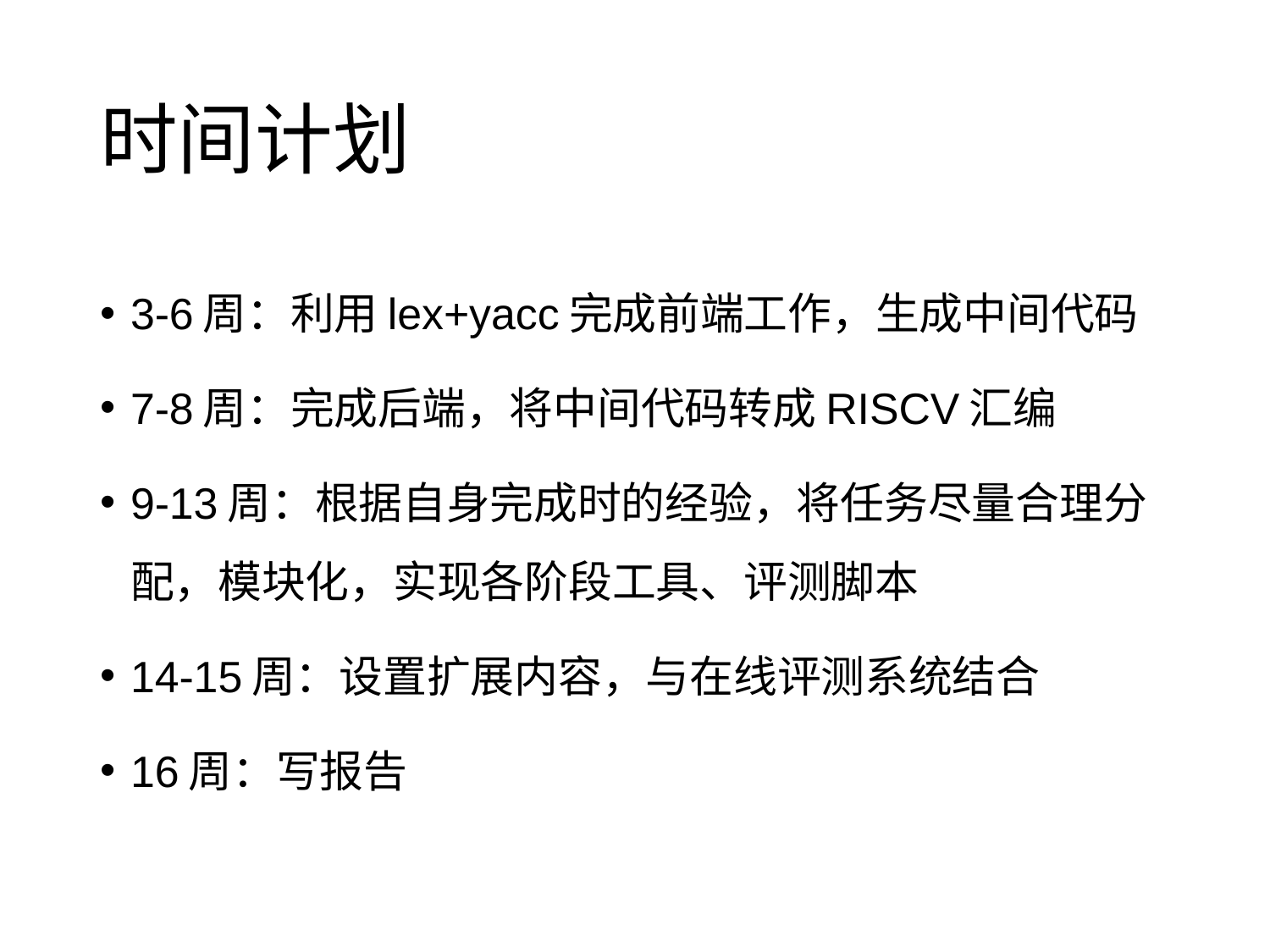

# 时间计划
3-6周：利用lex+yacc完成前端工作，生成中间代码
7-8周：完成后端，将中间代码转成RISCV汇编
9-13周：根据自身完成时的经验，将任务尽量合理分配，模块化，实现各阶段工具、评测脚本
14-15周：设置扩展内容，与在线评测系统结合
16周：写报告